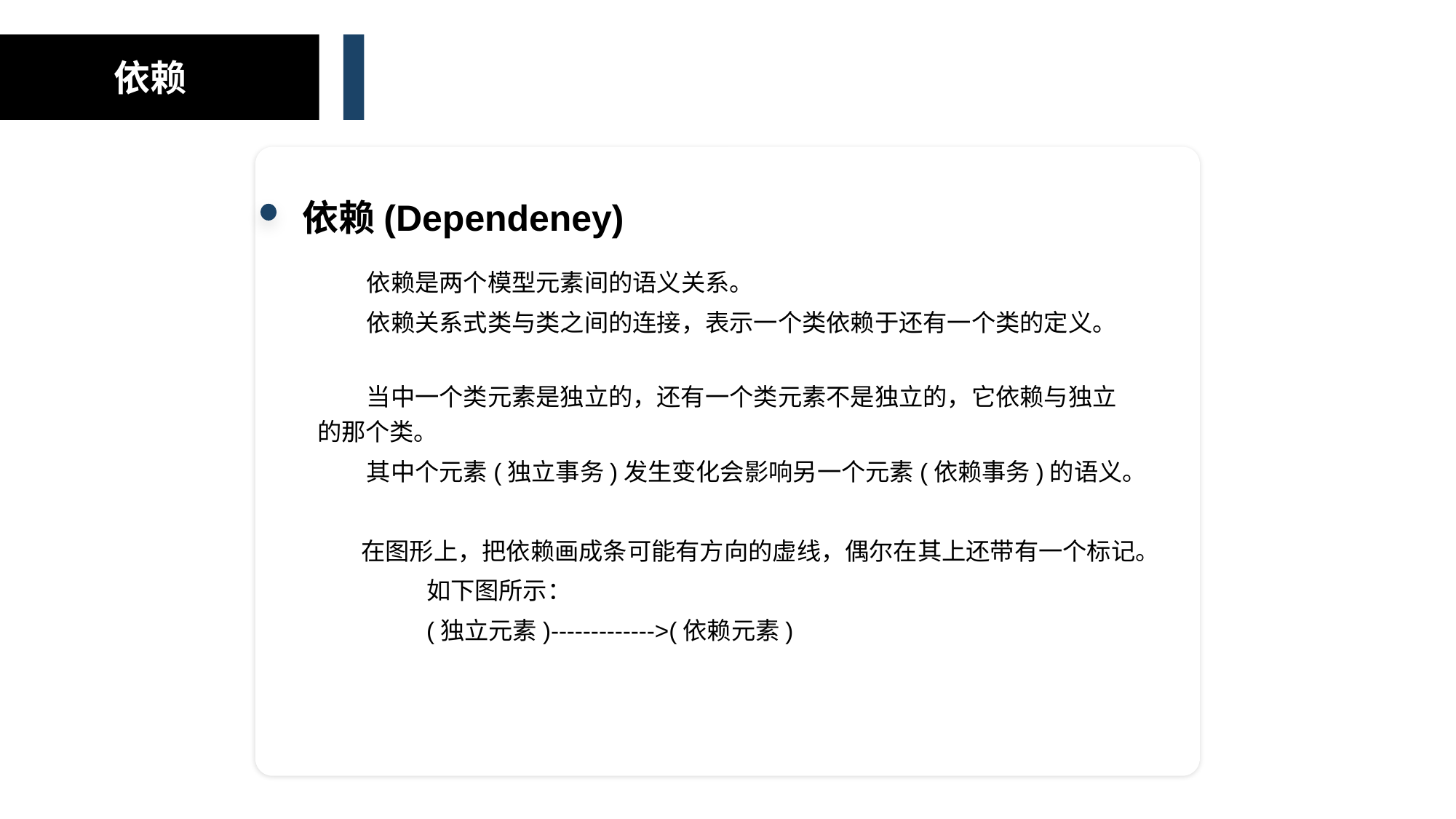

依赖

依赖(Dependeney)
        依赖是两个模型元素间的语义关系。
        依赖关系式类与类之间的连接，表示一个类依赖于还有一个类的定义。
        当中一个类元素是独立的，还有一个类元素不是独立的，它依赖与独立的那个类。
        其中个元素(独立事务)发生变化会影响另一个元素(依赖事务)的语义。

       在图形上，把依赖画成条可能有方向的虚线，偶尔在其上还带有一个标记。
	如下图所示：
	(独立元素)------------->(依赖元素)